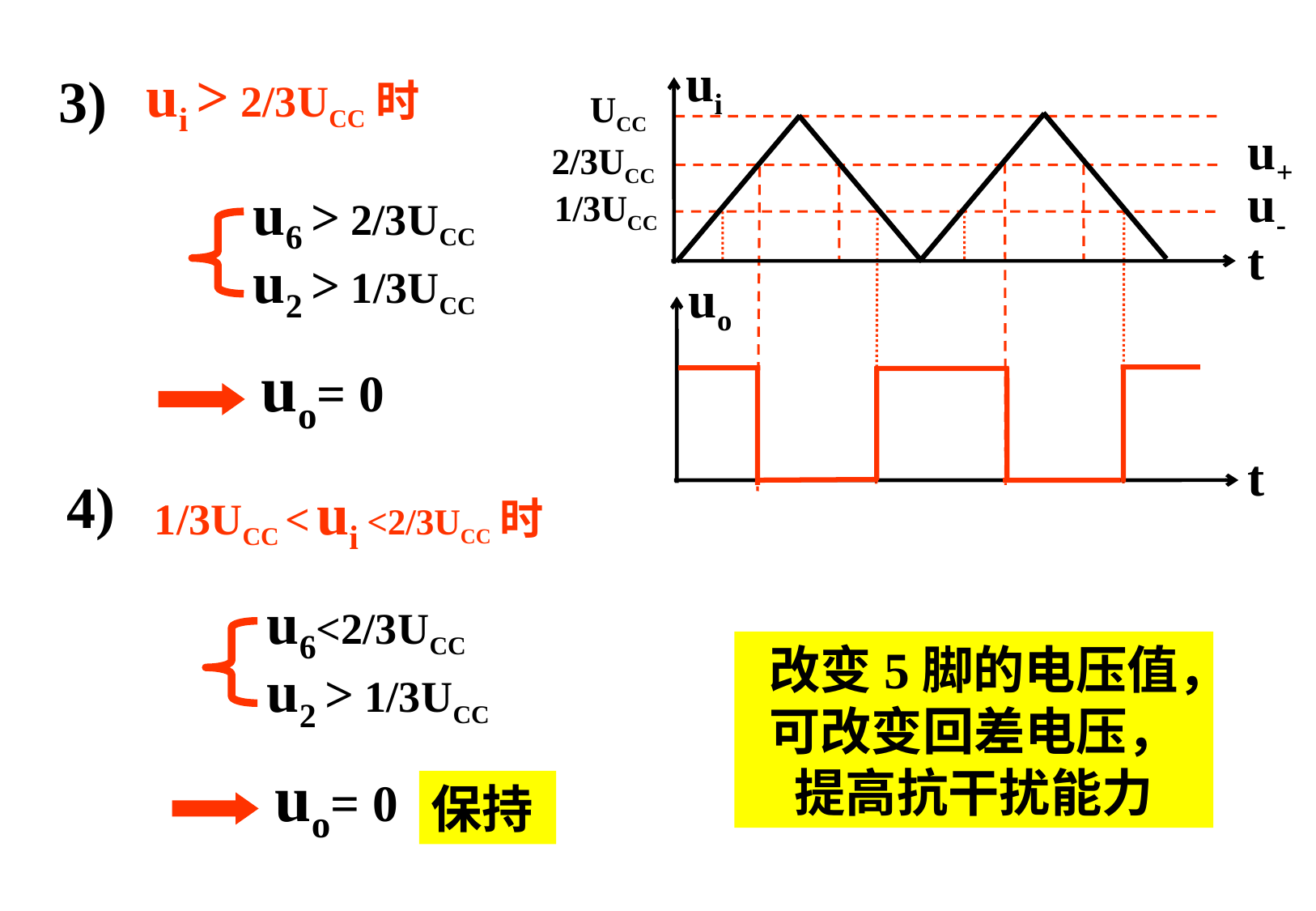

ui

t
UCC

u+

2/3UCC

u-
1/3UCC

ui > 2/3UCC时
3)

u6 > 2/3UCC

u2 > 1/3UCC
uo

t
uo= 0

4)
1/3UCC < ui <2/3UCC时
u6<2/3UCC

改变5脚的电压值，可改变回差电压，提高抗干扰能力
u2 > 1/3UCC
uo= 0
保持